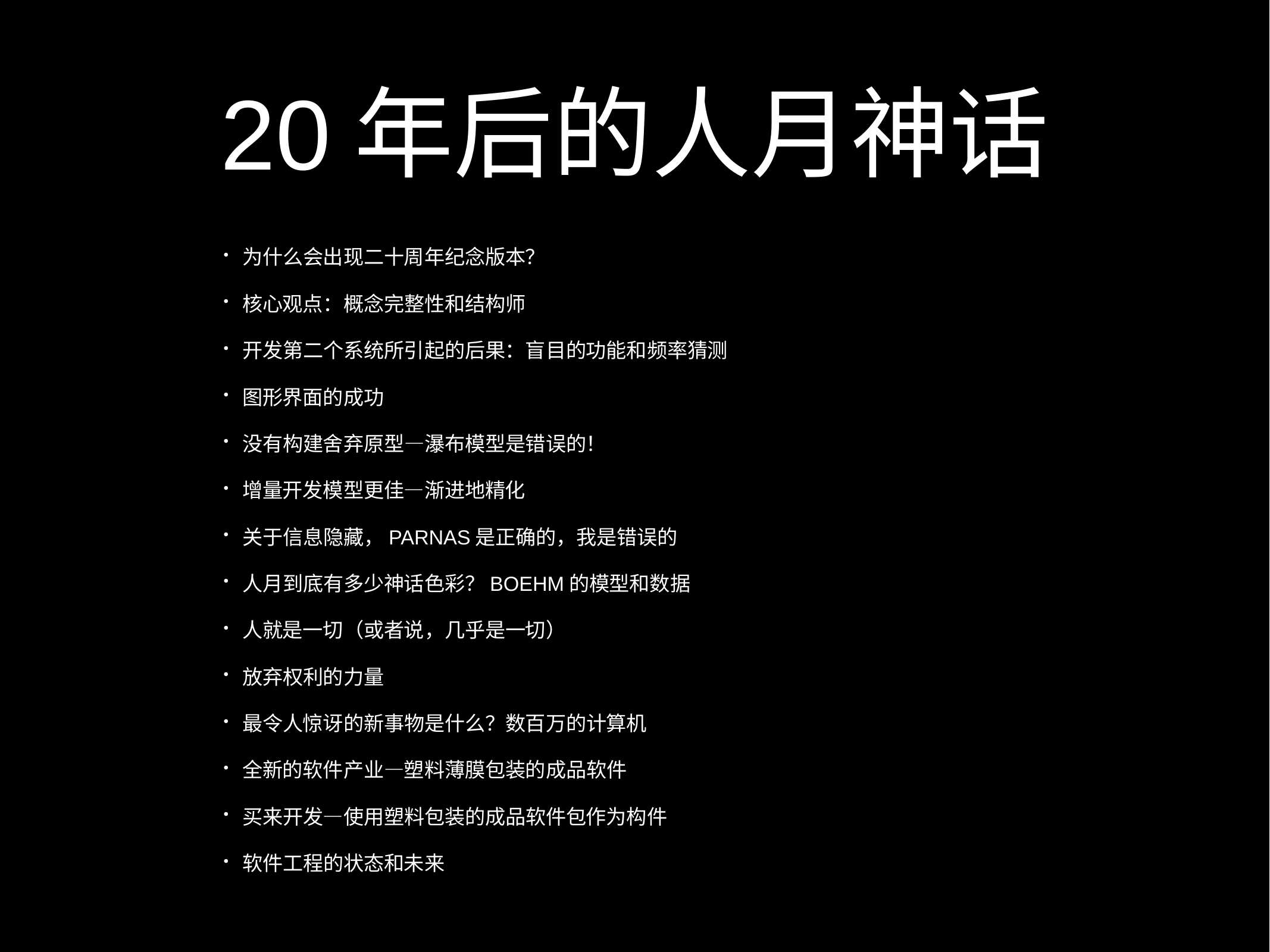

# 20年后的人月神话
为什么会出现二十周年纪念版本？
核心观点：概念完整性和结构师
开发第二个系统所引起的后果：盲目的功能和频率猜测
图形界面的成功
没有构建舍弃原型—瀑布模型是错误的！
增量开发模型更佳—渐进地精化
关于信息隐藏，PARNAS是正确的，我是错误的
人月到底有多少神话色彩？BOEHM的模型和数据
人就是一切（或者说，几乎是一切）
放弃权利的力量
最令人惊讶的新事物是什么？数百万的计算机
全新的软件产业—塑料薄膜包装的成品软件
买来开发—使用塑料包装的成品软件包作为构件
软件工程的状态和未来